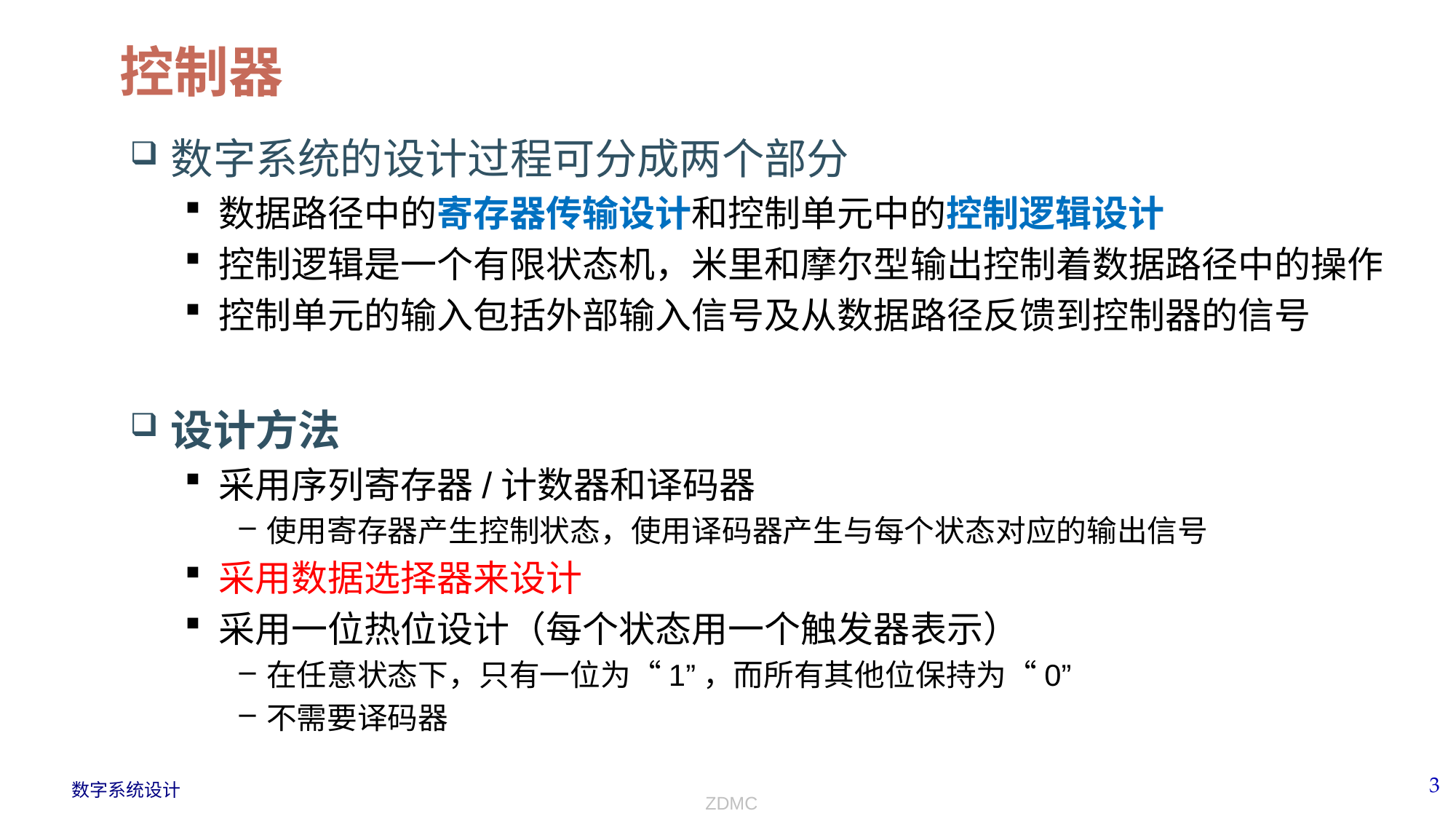

# 控制器
数字系统的设计过程可分成两个部分
数据路径中的寄存器传输设计和控制单元中的控制逻辑设计
控制逻辑是一个有限状态机，米里和摩尔型输出控制着数据路径中的操作
控制单元的输入包括外部输入信号及从数据路径反馈到控制器的信号

设计方法
采用序列寄存器/计数器和译码器
使用寄存器产生控制状态，使用译码器产生与每个状态对应的输出信号
采用数据选择器来设计
采用一位热位设计（每个状态用一个触发器表示）
在任意状态下，只有一位为“1”，而所有其他位保持为“0”
不需要译码器
ZDMC
3